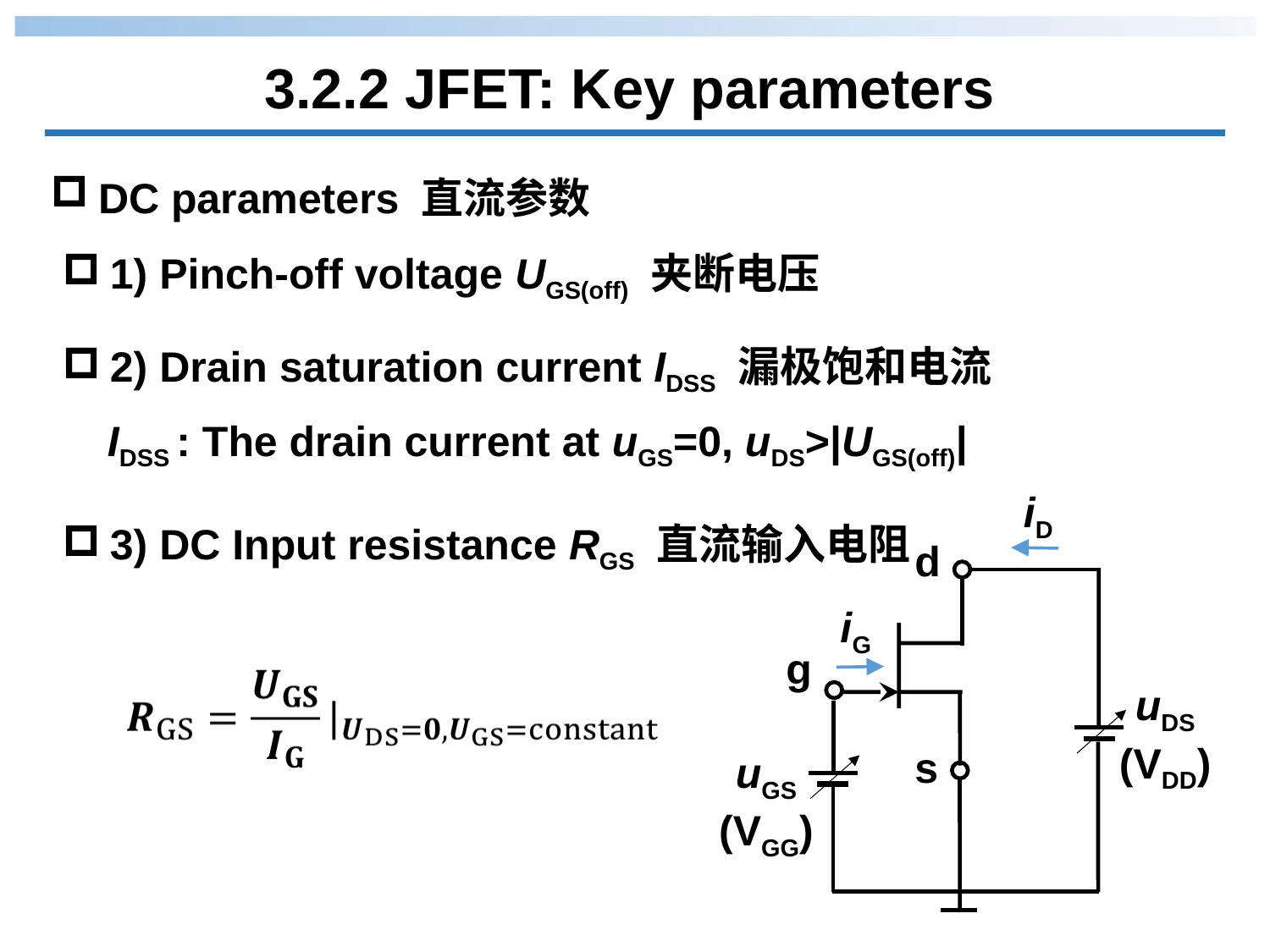

3.2.2 JFET: Key parameters

DC parameters 直流参数
1) Pinch-off voltage UGS(off) 夹断电压
2) Drain saturation current IDSS 漏极饱和电流
IDSS : The drain current at uGS=0, uDS>|UGS(off)|
iD
d

g
s

uDS
(VDD)
uGS
(VGG)
iG
3) DC Input resistance RGS 直流输入电阻